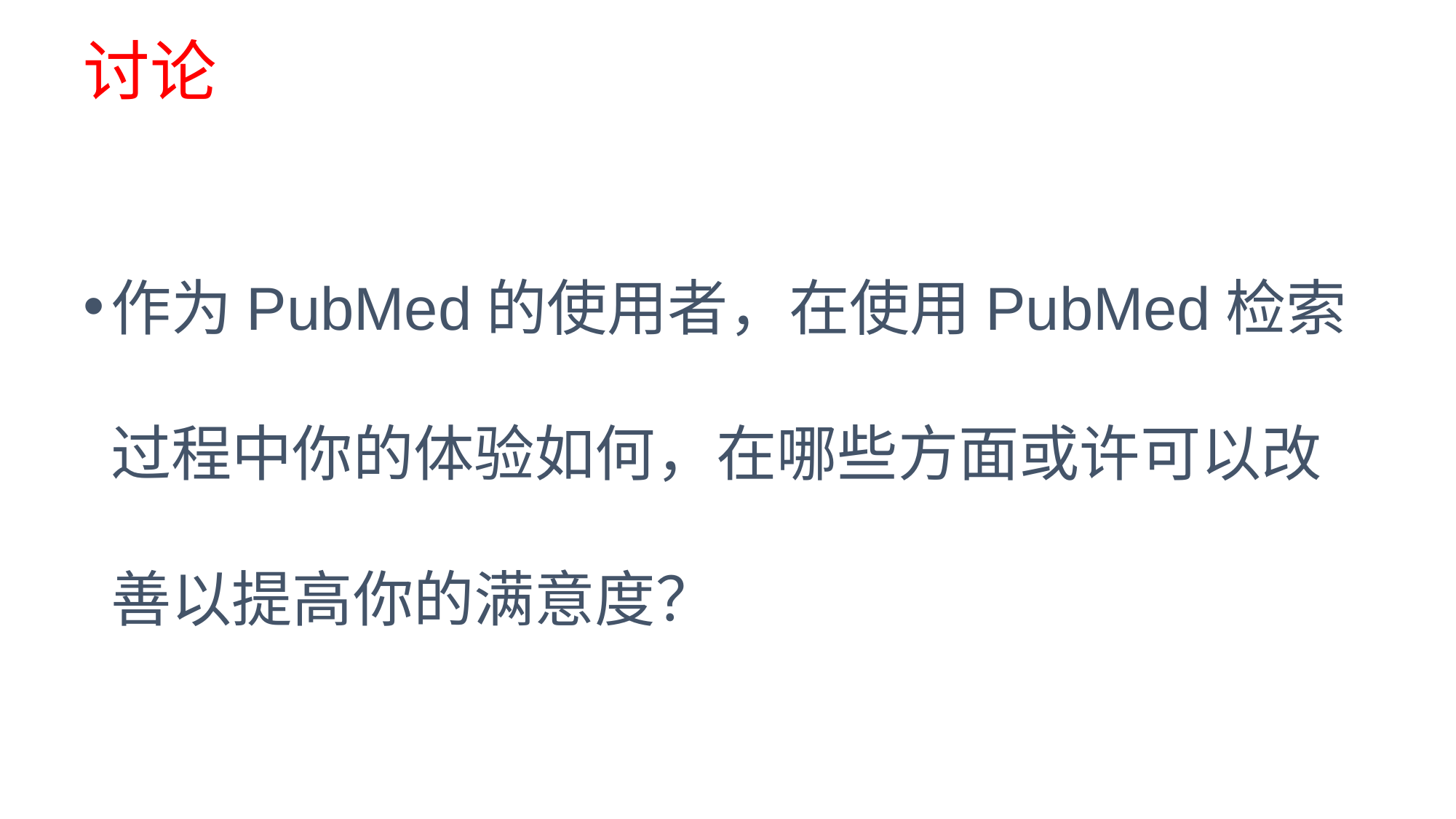

# 讨论
作为PubMed的使用者，在使用PubMed检索过程中你的体验如何，在哪些方面或许可以改善以提高你的满意度？